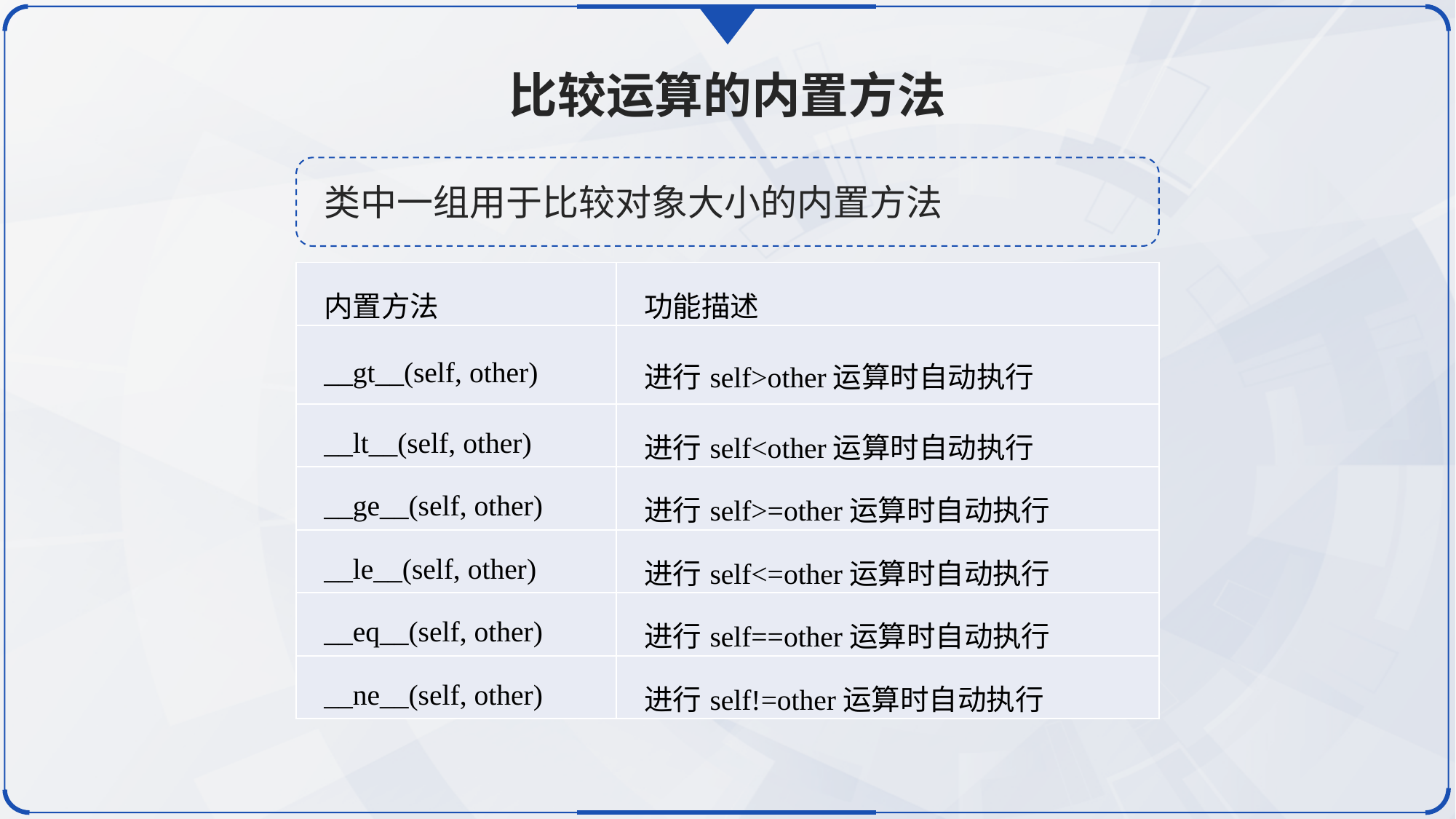

比较运算的内置方法

类中一组用于比较对象大小的内置方法
| 内置方法 | 功能描述 |
| --- | --- |
| \_\_gt\_\_(self, other) | 进行self>other运算时自动执行 |
| \_\_lt\_\_(self, other) | 进行self<other运算时自动执行 |
| \_\_ge\_\_(self, other) | 进行self>=other运算时自动执行 |
| \_\_le\_\_(self, other) | 进行self<=other运算时自动执行 |
| \_\_eq\_\_(self, other) | 进行self==other运算时自动执行 |
| \_\_ne\_\_(self, other) | 进行self!=other运算时自动执行 |